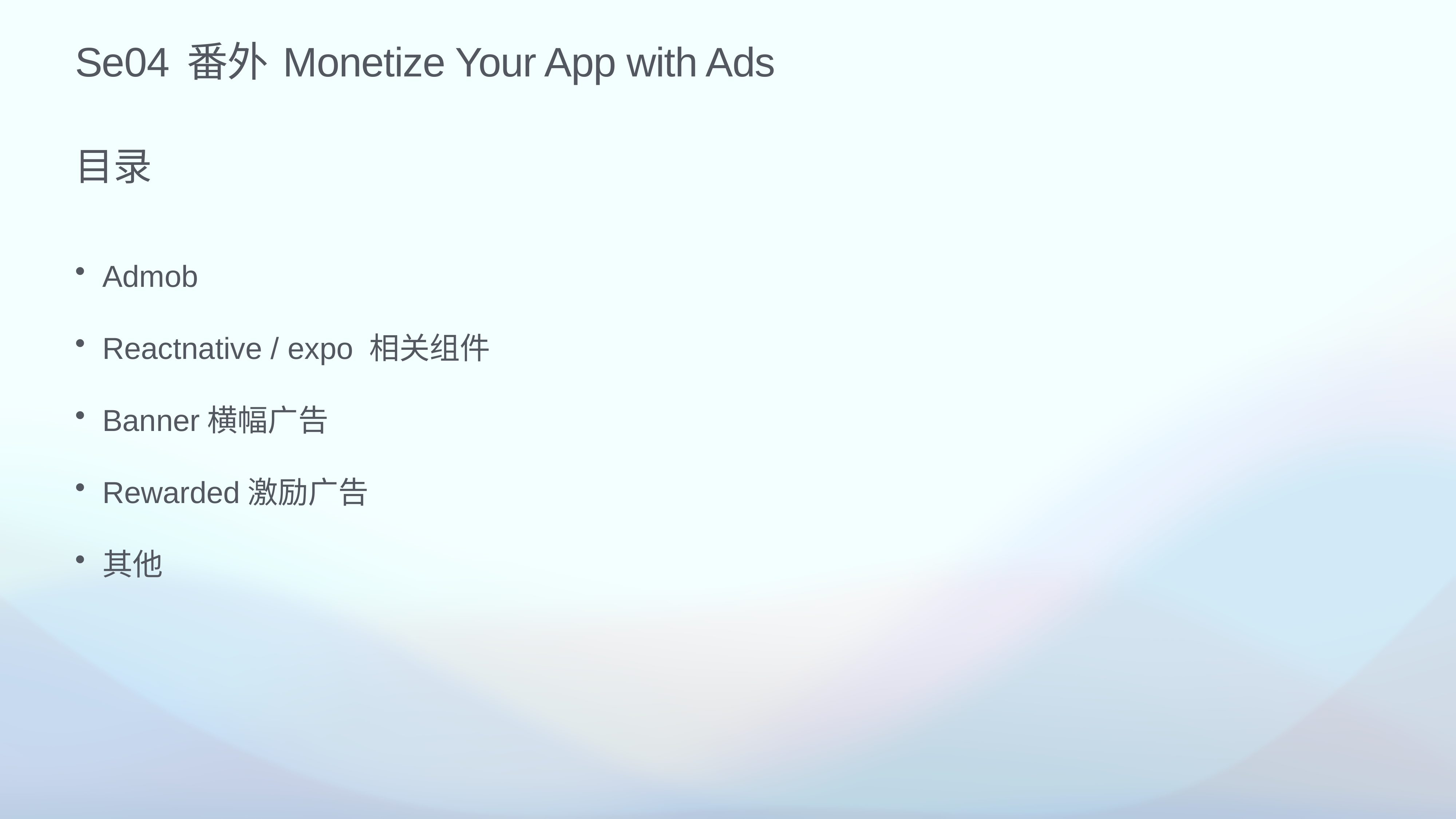

# Se04 番外 Monetize Your App with Ads
目录
Admob
Reactnative / expo 相关组件
Banner横幅广告
Rewarded激励广告
其他